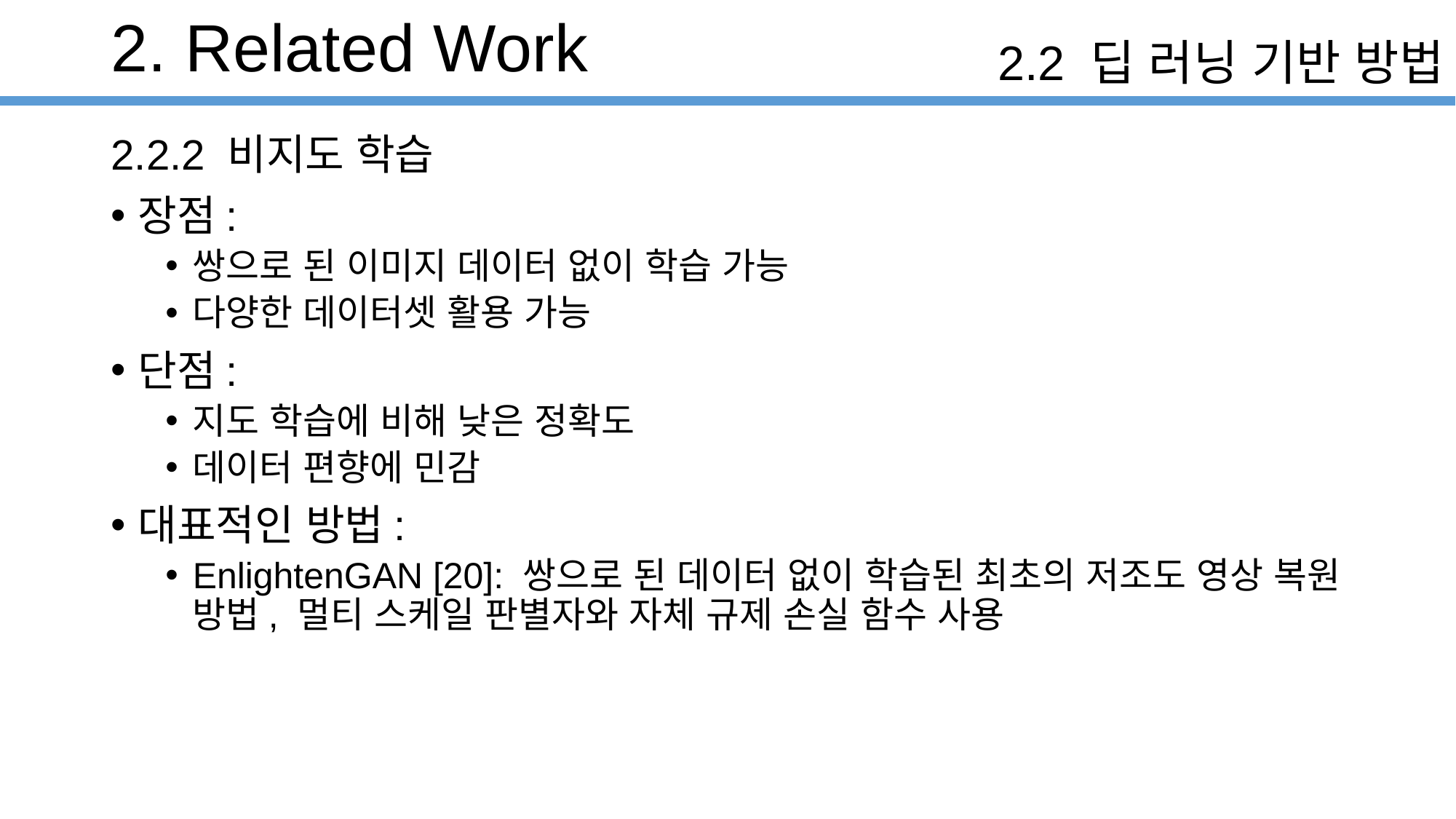

# 2. Related Work
2.2 딥 러닝 기반 방법
2.2.2 비지도 학습
장점:
쌍으로 된 이미지 데이터 없이 학습 가능
다양한 데이터셋 활용 가능
단점:
지도 학습에 비해 낮은 정확도
데이터 편향에 민감
대표적인 방법:
EnlightenGAN [20]: 쌍으로 된 데이터 없이 학습된 최초의 저조도 영상 복원 방법, 멀티 스케일 판별자와 자체 규제 손실 함수 사용